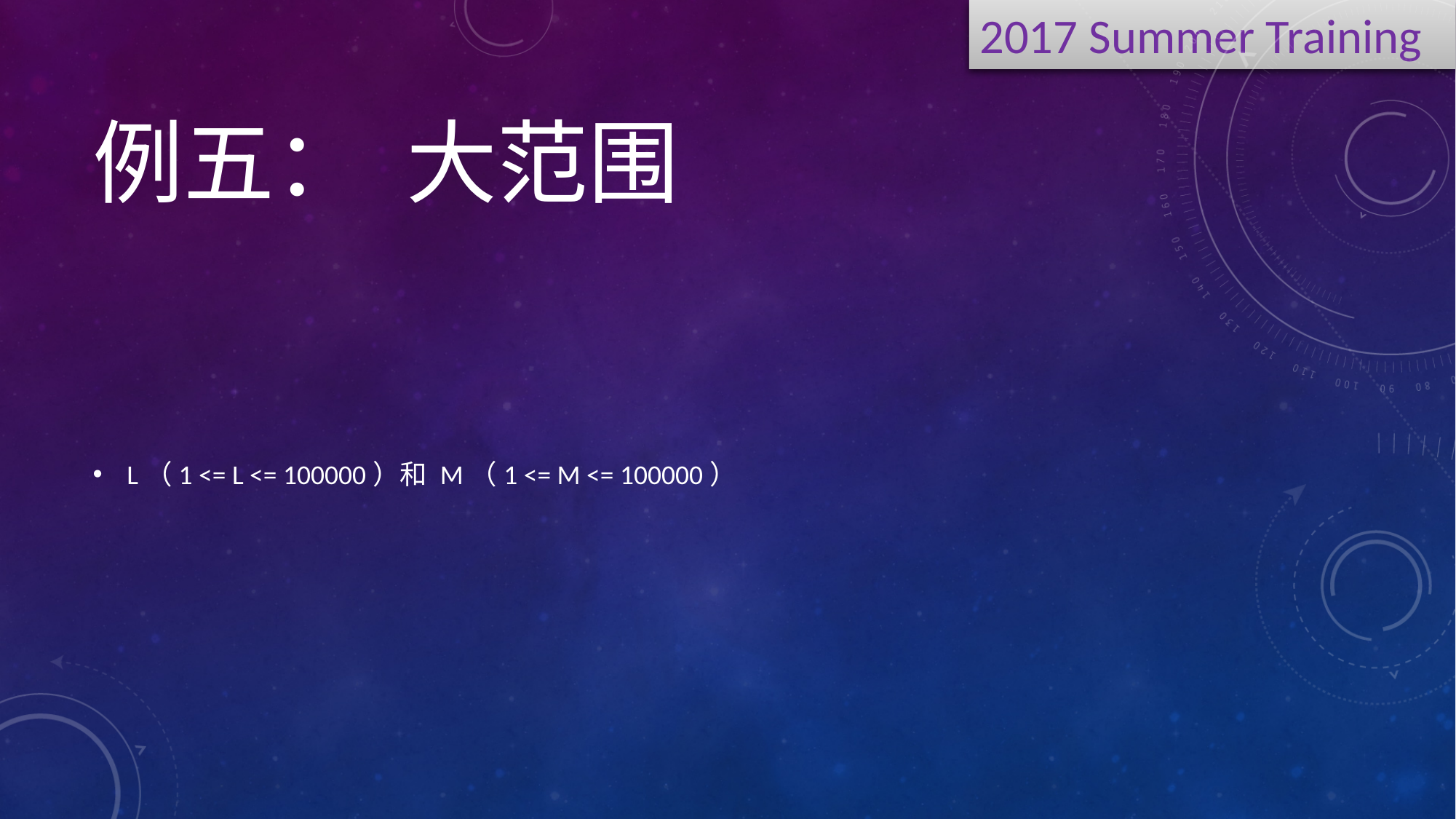

# 例五：  大范围
L（1 <= L <= 100000）和 M（1 <= M <= 100000）